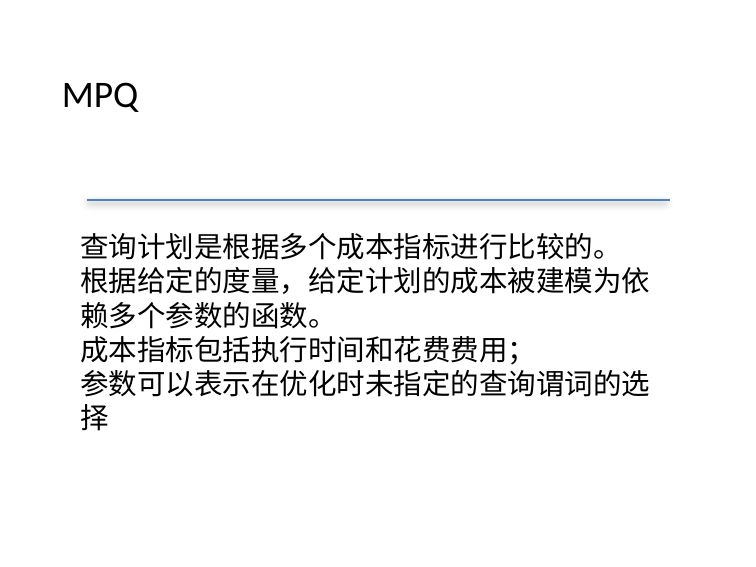

# MPQ
查询计划是根据多个成本指标进行比较的。
根据给定的度量，给定计划的成本被建模为依赖多个参数的函数。
成本指标包括执行时间和花费费用；
参数可以表示在优化时未指定的查询谓词的选择